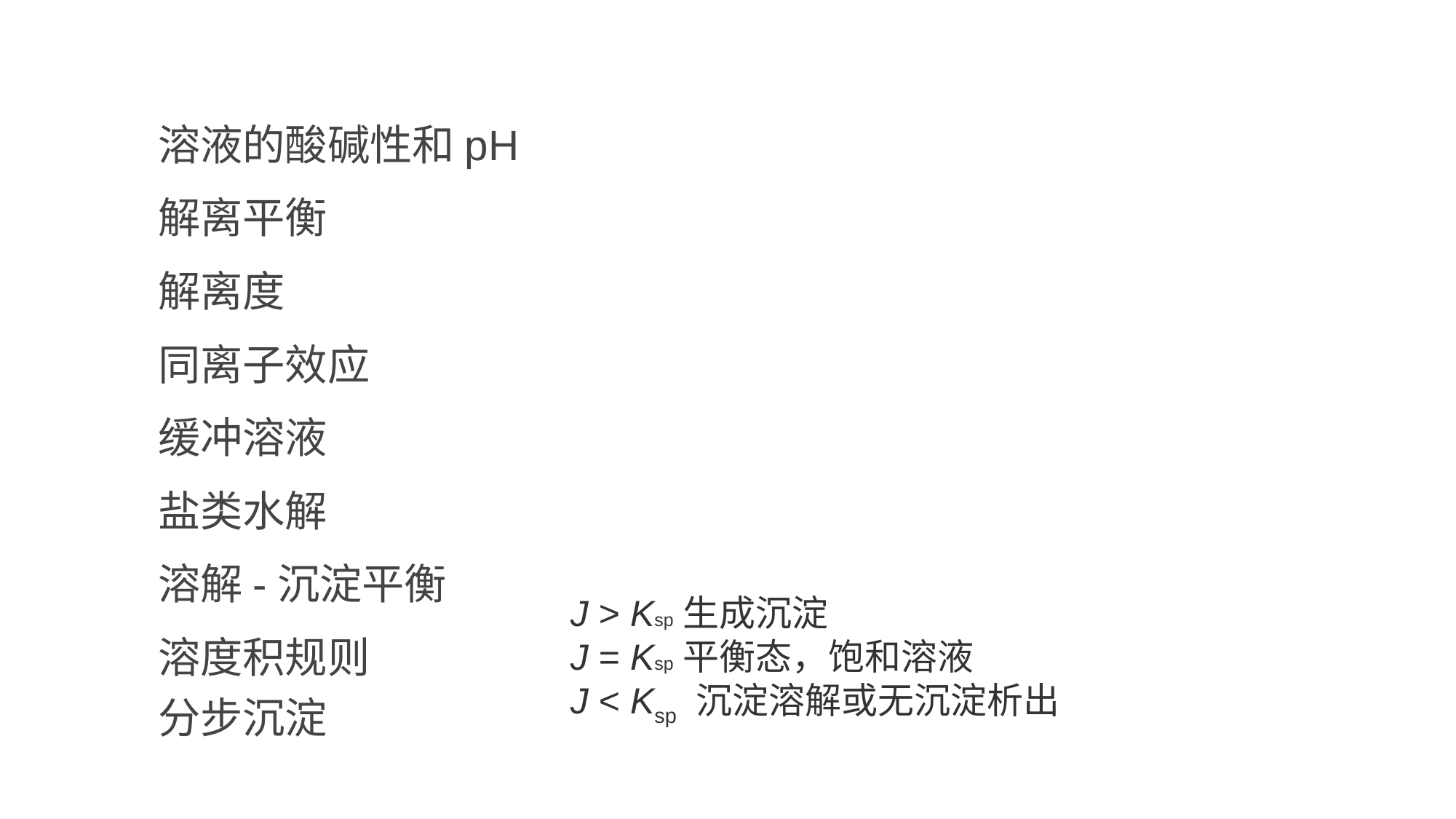

溶液的酸碱性和pH
解离平衡
解离度
同离子效应
缓冲溶液
盐类水解
溶解-沉淀平衡
J > Ksp 生成沉淀
J = Ksp 平衡态，饱和溶液
J < Ksp 沉淀溶解或无沉淀析出
溶度积规则
分步沉淀